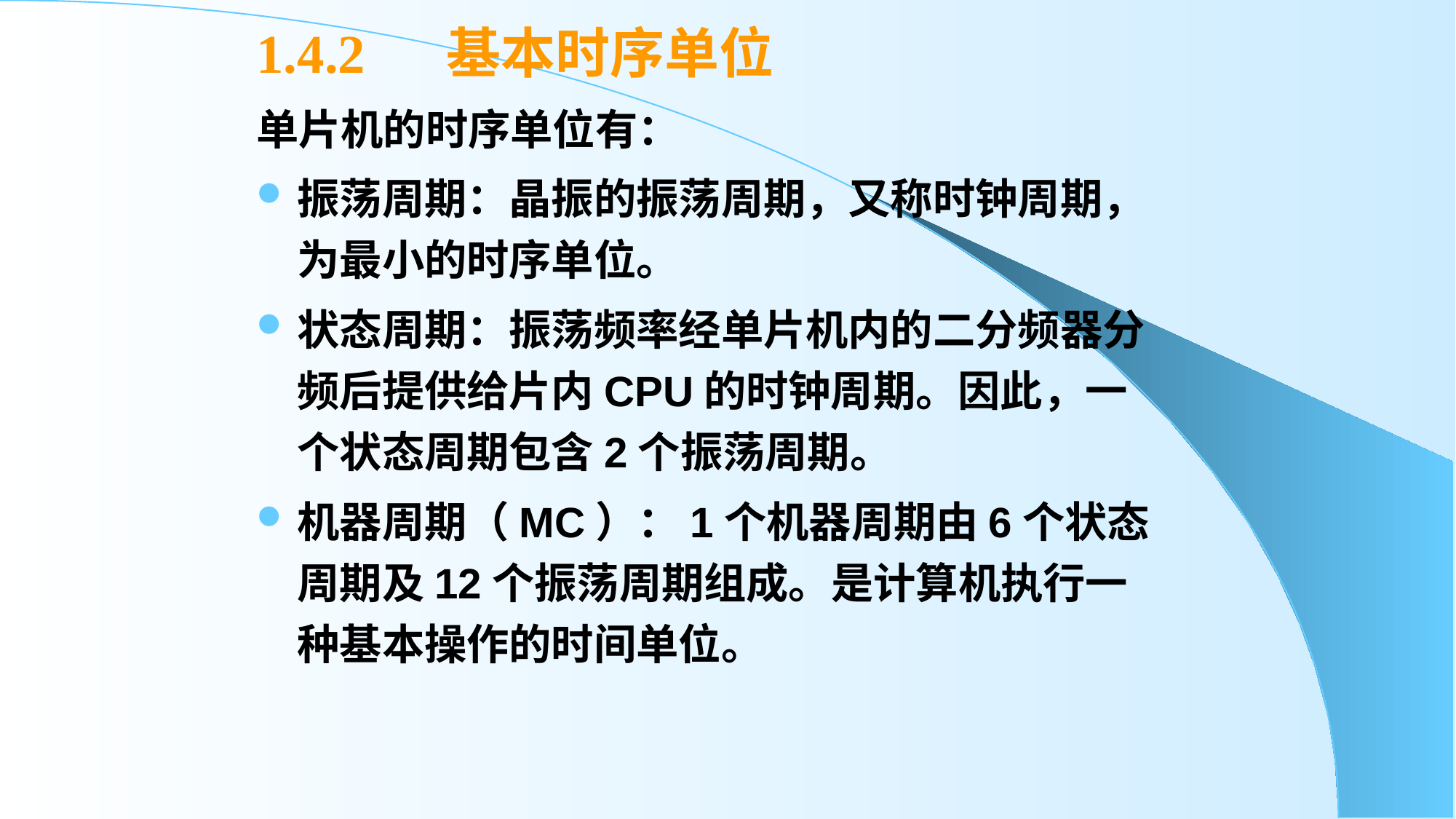

1.4.2     基本时序单位
单片机的时序单位有：
振荡周期：晶振的振荡周期，又称时钟周期，为最小的时序单位。
状态周期：振荡频率经单片机内的二分频器分频后提供给片内CPU的时钟周期。因此，一个状态周期包含2个振荡周期。
机器周期（MC）：1个机器周期由6个状态周期及12个振荡周期组成。是计算机执行一种基本操作的时间单位。